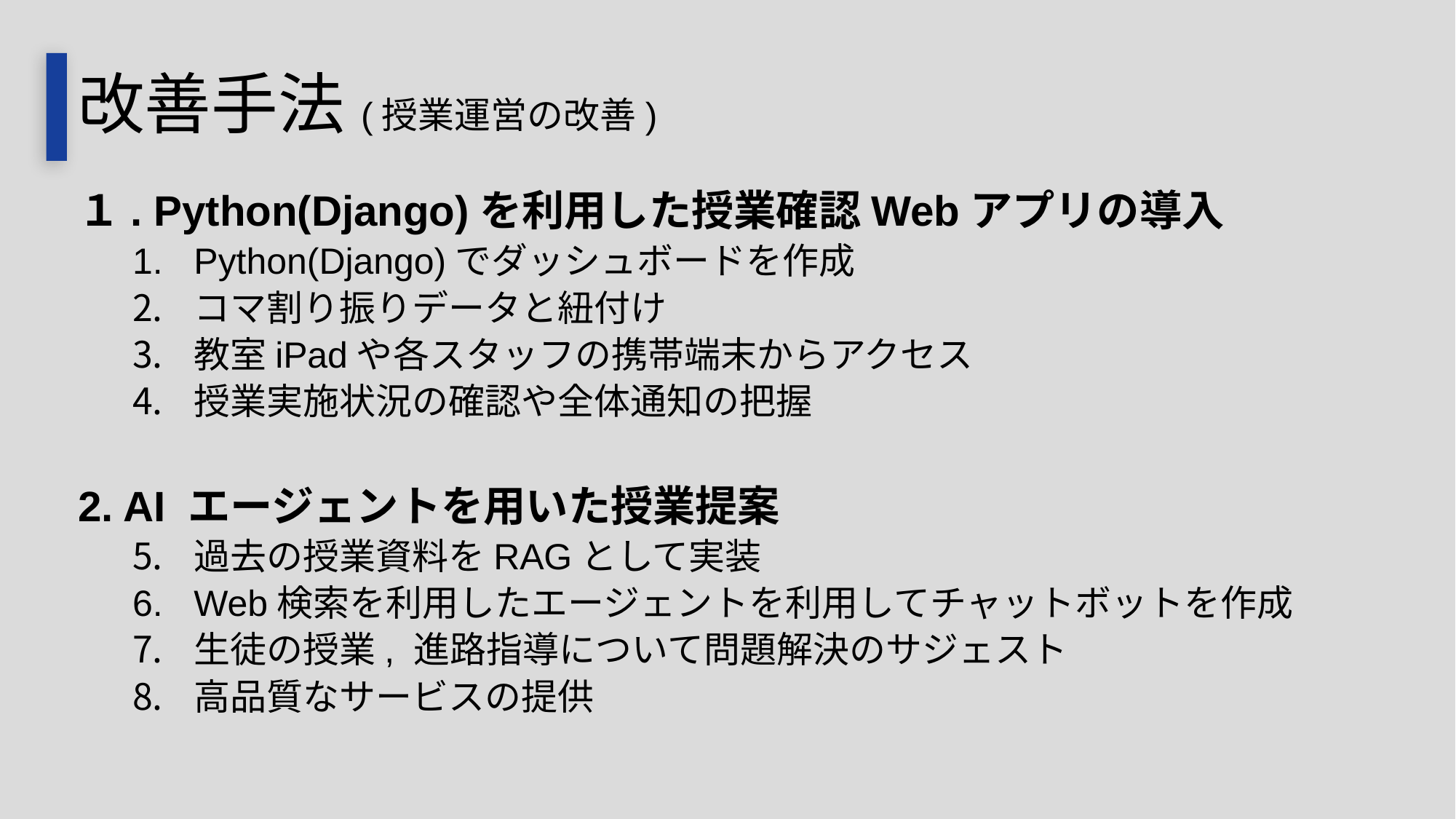

# 改善手法(授業運営の改善)
１. Python(Django)を利用した授業確認Webアプリの導入
Python(Django)でダッシュボードを作成
コマ割り振りデータと紐付け
教室iPadや各スタッフの携帯端末からアクセス
授業実施状況の確認や全体通知の把握

2. AI エージェントを用いた授業提案
過去の授業資料をRAGとして実装
Web検索を利用したエージェントを利用してチャットボットを作成
生徒の授業, 進路指導について問題解決のサジェスト
高品質なサービスの提供